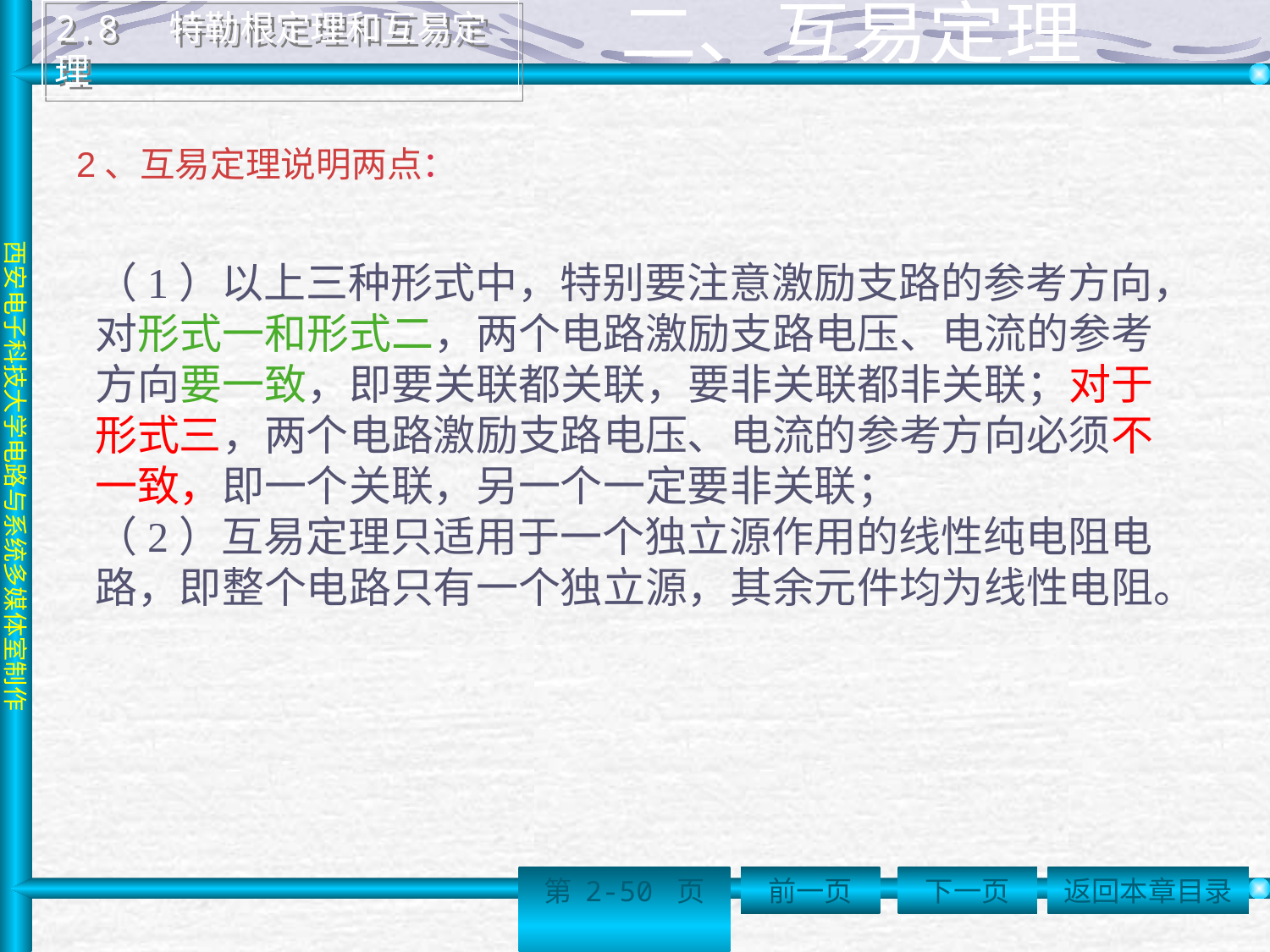

2.8  特勒根定理和互易定理
 二、互易定理
2、互易定理说明两点：
（1）以上三种形式中，特别要注意激励支路的参考方向，对形式一和形式二，两个电路激励支路电压、电流的参考方向要一致，即要关联都关联，要非关联都非关联；对于形式三，两个电路激励支路电压、电流的参考方向必须不一致，即一个关联，另一个一定要非关联；
（2）互易定理只适用于一个独立源作用的线性纯电阻电路，即整个电路只有一个独立源，其余元件均为线性电阻。
第 2-50 页
前一页
下一页
返回本章目录